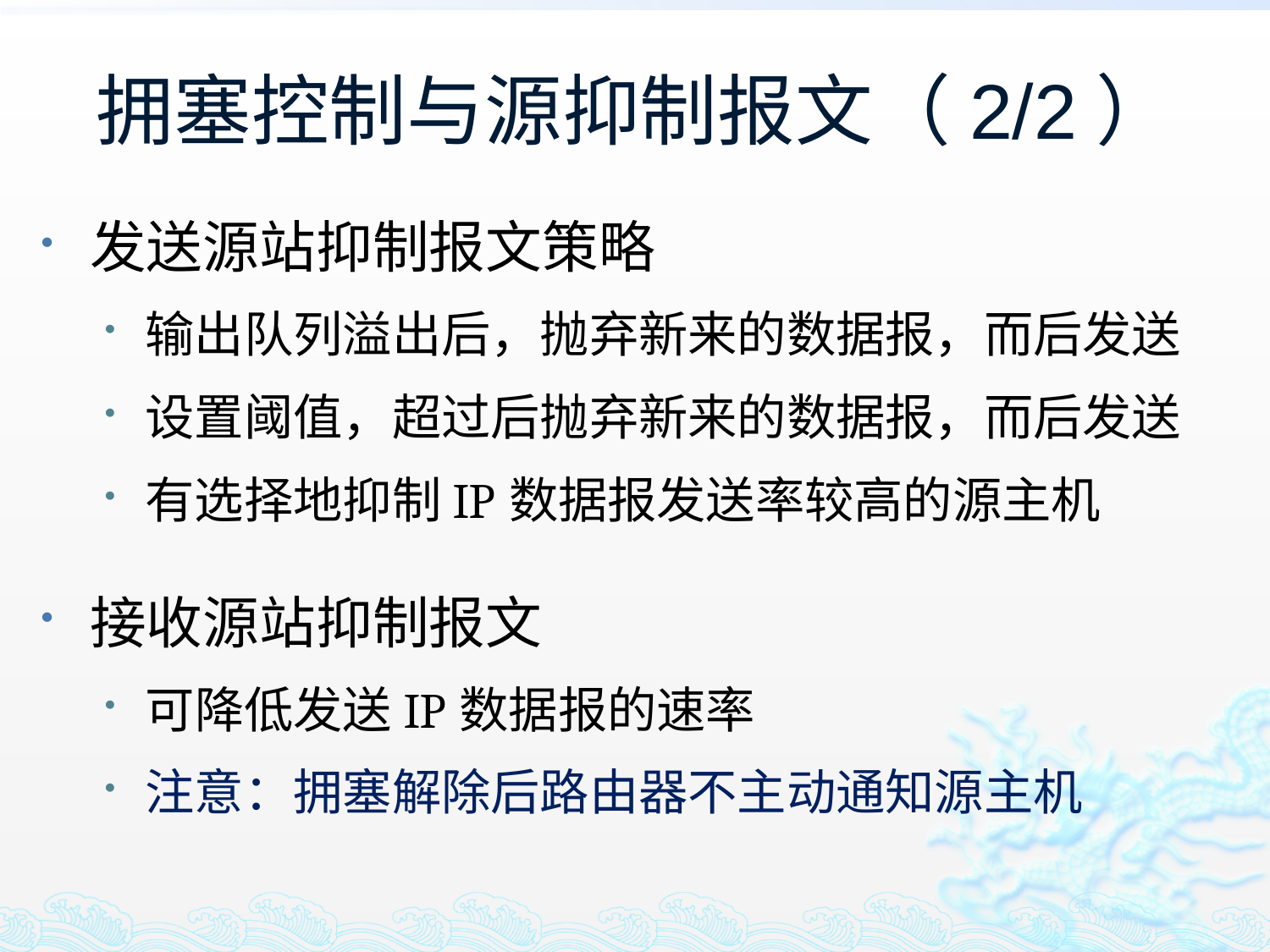

# 拥塞控制与源抑制报文（2/2）
发送源站抑制报文策略
输出队列溢出后，抛弃新来的数据报，而后发送
设置阈值，超过后抛弃新来的数据报，而后发送
有选择地抑制IP数据报发送率较高的源主机
接收源站抑制报文
可降低发送IP数据报的速率
注意：拥塞解除后路由器不主动通知源主机